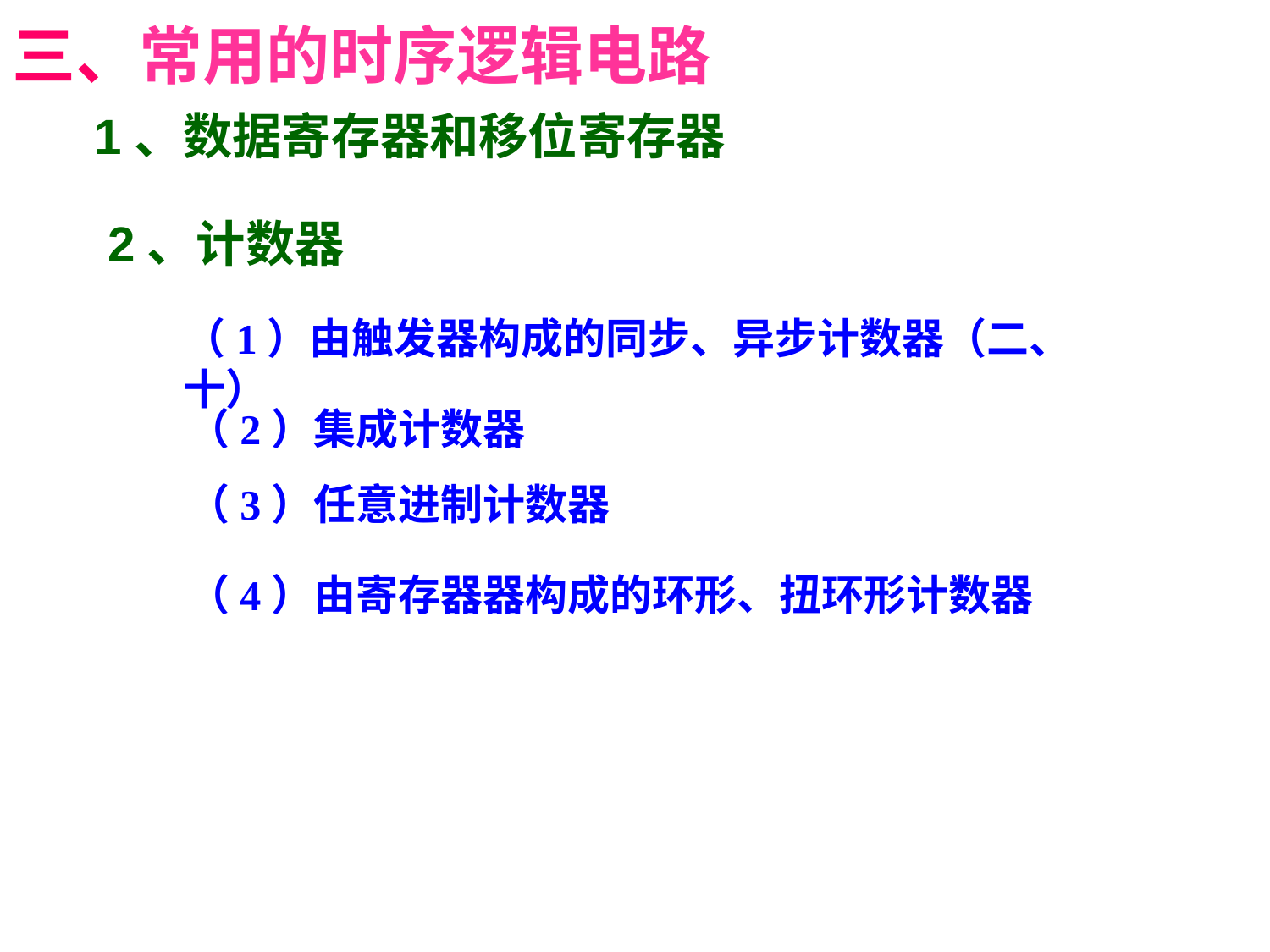

三、常用的时序逻辑电路
1、数据寄存器和移位寄存器
2、计数器
（1）由触发器构成的同步、异步计数器（二、十）
（2）集成计数器
（3）任意进制计数器
（4）由寄存器器构成的环形、扭环形计数器